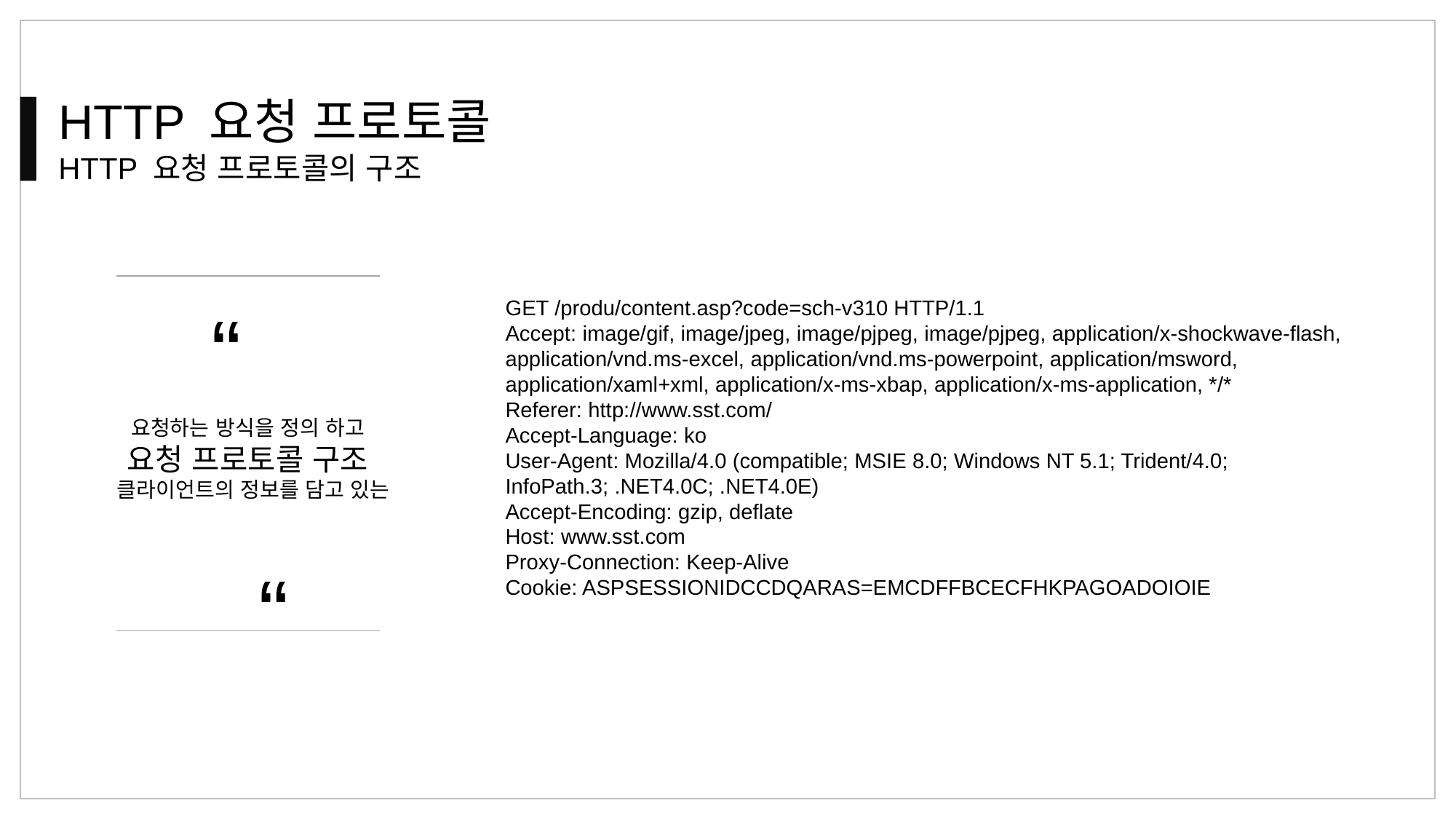

HTTP 요청 프로토콜
HTTP 요청 프로토콜의 구조

“
“
GET /produ/content.asp?code=sch-v310 HTTP/1.1
Accept: image/gif, image/jpeg, image/pjpeg, image/pjpeg, application/x-shockwave-flash,
application/vnd.ms-excel, application/vnd.ms-powerpoint, application/msword,
application/xaml+xml, application/x-ms-xbap, application/x-ms-application, */*
Referer: http://www.sst.com/
Accept-Language: ko
User-Agent: Mozilla/4.0 (compatible; MSIE 8.0; Windows NT 5.1; Trident/4.0;
InfoPath.3; .NET4.0C; .NET4.0E)
Accept-Encoding: gzip, deflate
Host: www.sst.com
Proxy-Connection: Keep-Alive
Cookie: ASPSESSIONIDCCDQARAS=EMCDFFBCECFHKPAGOADOIOIE

요청하는 방식을 정의 하고
요청 프로토콜 구조
 클라이언트의 정보를 담고 있는